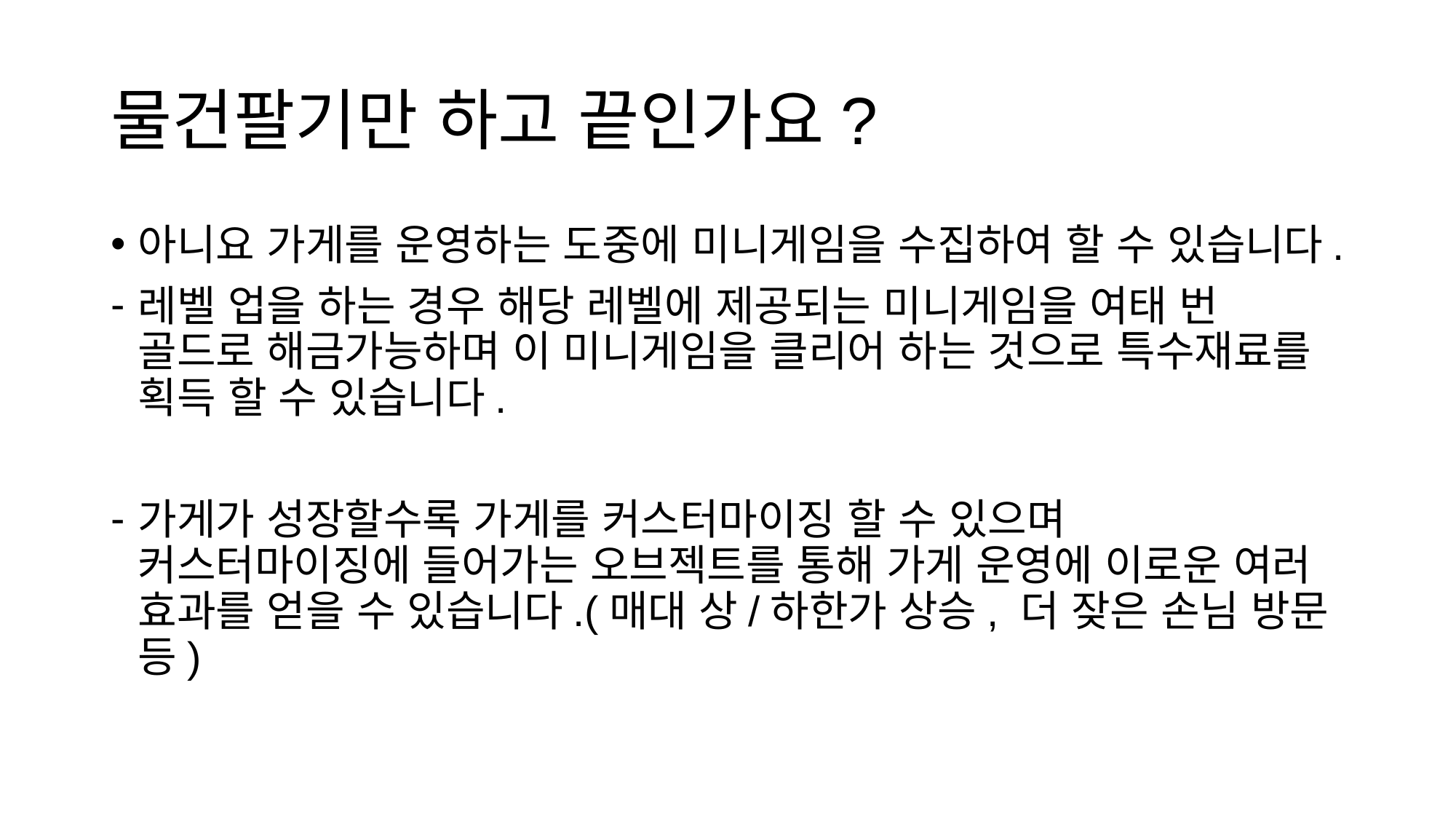

# 물건팔기만 하고 끝인가요?
아니요 가게를 운영하는 도중에 미니게임을 수집하여 할 수 있습니다.
레벨 업을 하는 경우 해당 레벨에 제공되는 미니게임을 여태 번 골드로 해금가능하며 이 미니게임을 클리어 하는 것으로 특수재료를 획득 할 수 있습니다.

가게가 성장할수록 가게를 커스터마이징 할 수 있으며 커스터마이징에 들어가는 오브젝트를 통해 가게 운영에 이로운 여러 효과를 얻을 수 있습니다.(매대 상/하한가 상승, 더 잦은 손님 방문 등)